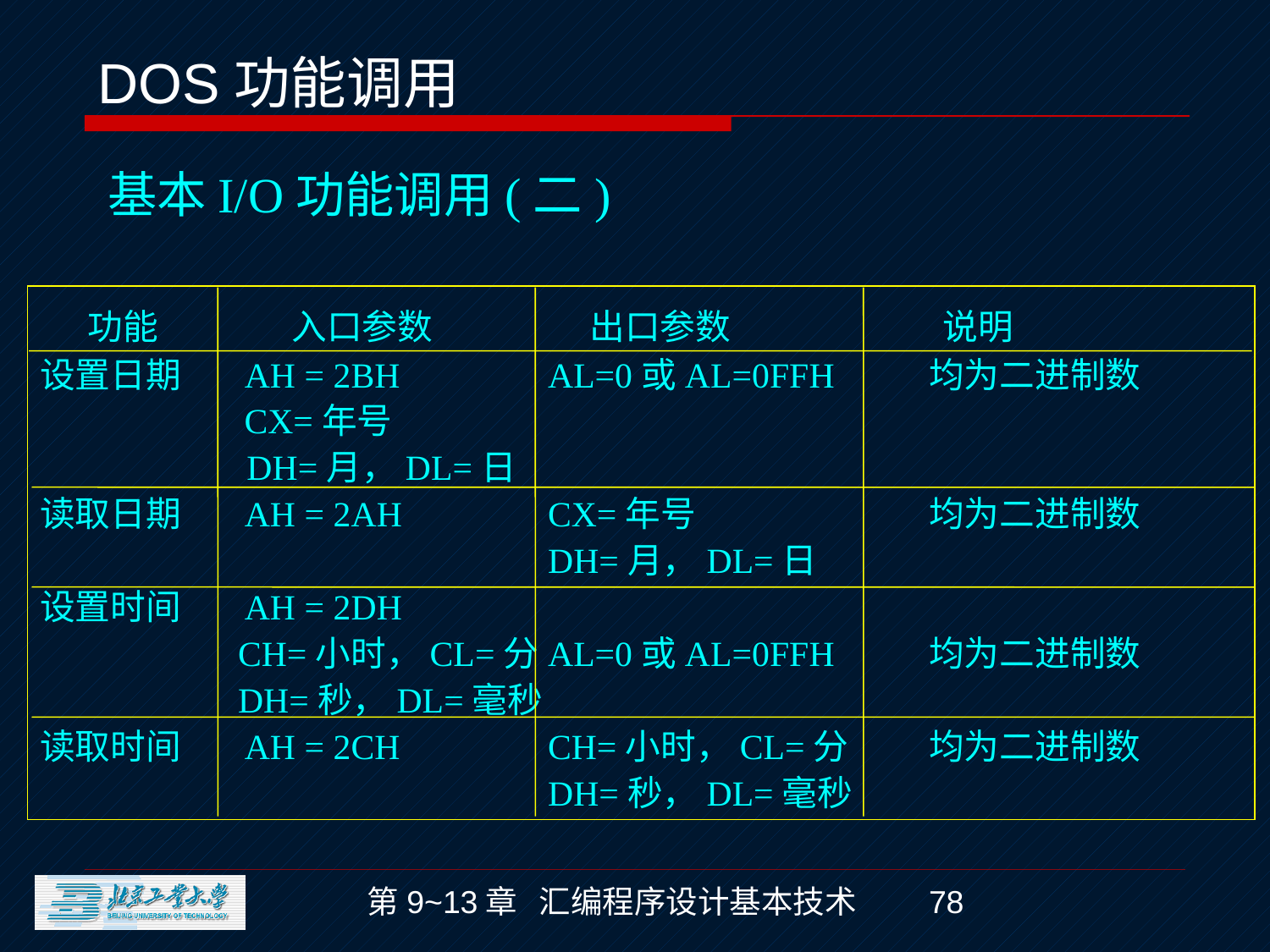

DOS功能调用
基本I/O功能调用(二)
    功能                 入口参数                    出口参数                           说明
设置日期       AH = 2BH		AL=0或AL=0FFH	均为二进制数
                       CX=年号
	         DH=月，DL=日
读取日期       AH = 2AH		CX=年号		均为二进制数
				DH=月，DL=日
设置时间       AH = 2DH
	        CH=小时，CL=分	AL=0或AL=0FFH	均为二进制数
	        DH=秒，DL=毫秒
读取时间       AH = 2CH		CH=小时，CL=分	均为二进制数					DH=秒，DL=毫秒